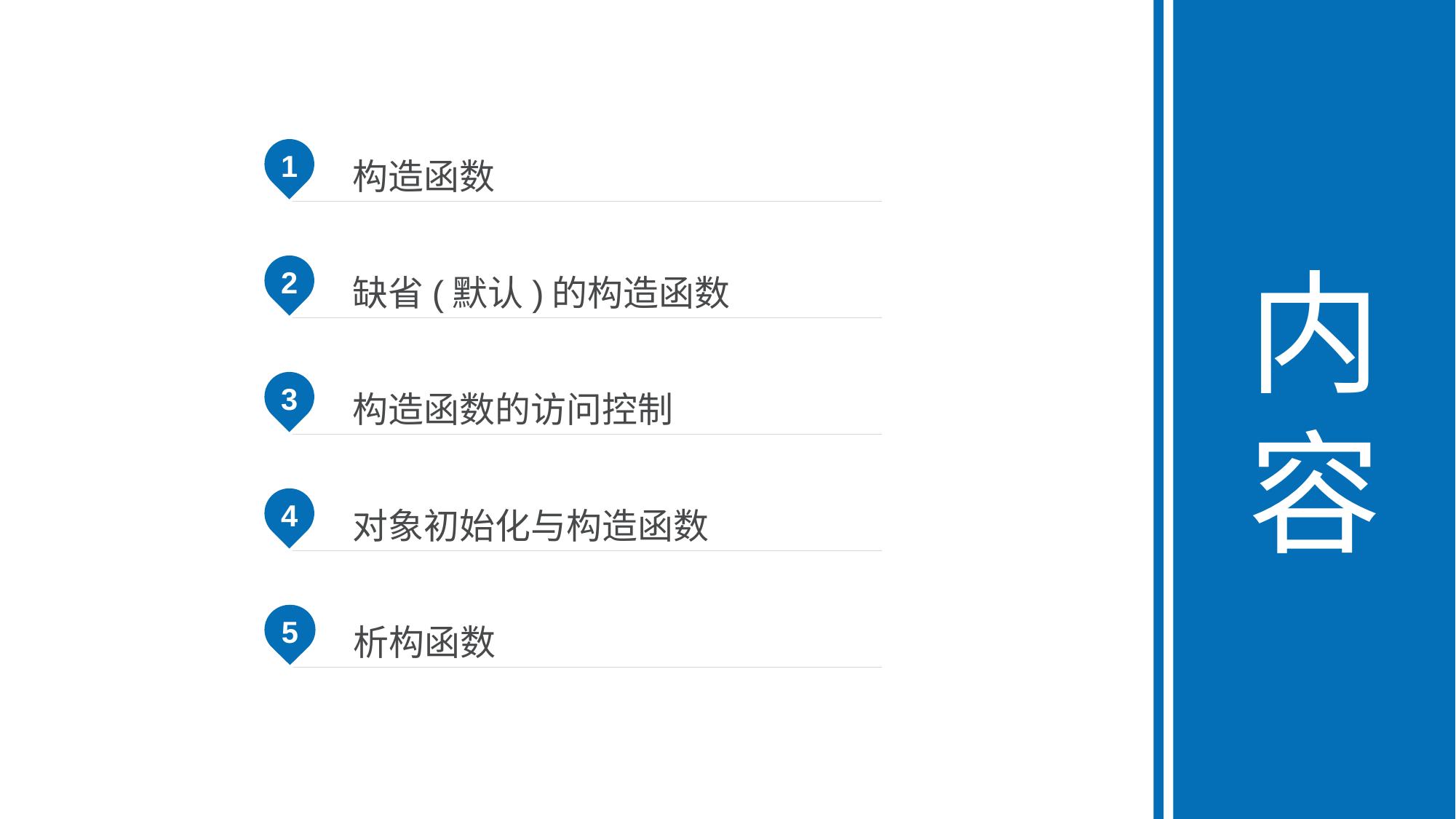

内容

1
构造函数
2
缺省(默认)的构造函数
3
构造函数的访问控制
4
对象初始化与构造函数
5
析构函数